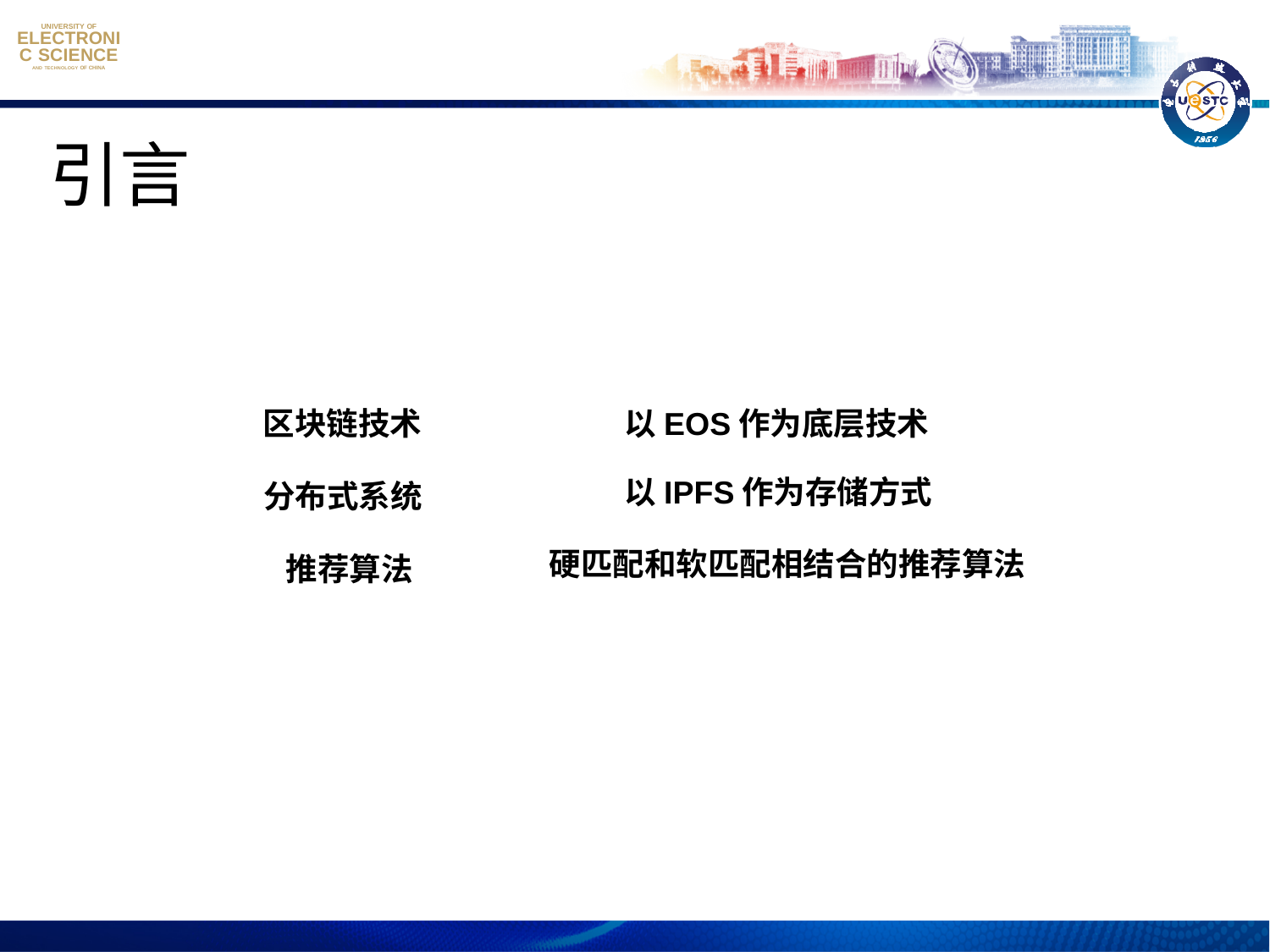

引言
区块链技术
以EOS作为底层技术
以IPFS作为存储方式
分布式系统
硬匹配和软匹配相结合的推荐算法
 推荐算法